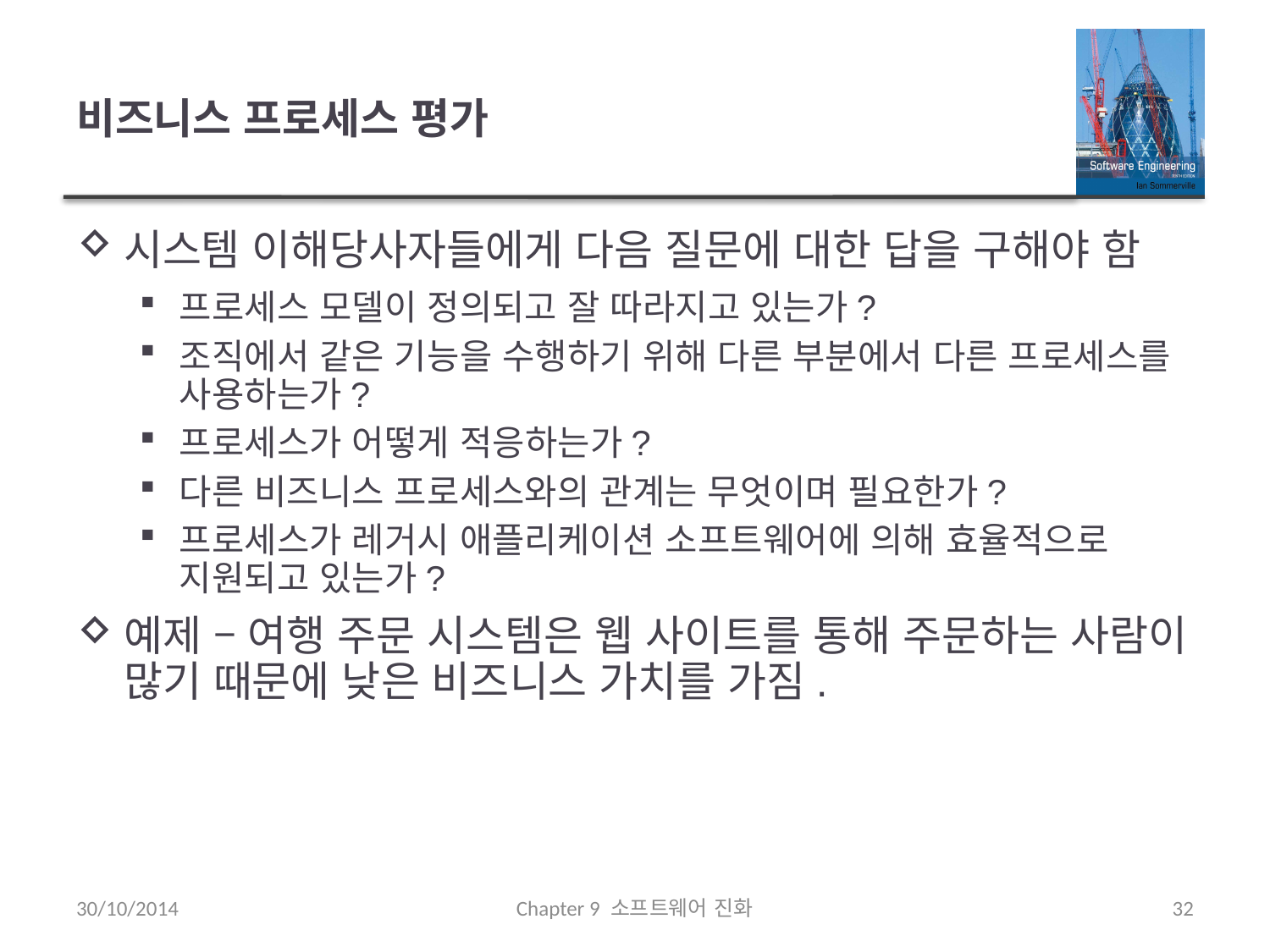

# 비즈니스 프로세스 평가
시스템 이해당사자들에게 다음 질문에 대한 답을 구해야 함
프로세스 모델이 정의되고 잘 따라지고 있는가?
조직에서 같은 기능을 수행하기 위해 다른 부분에서 다른 프로세스를 사용하는가?
프로세스가 어떻게 적응하는가?
다른 비즈니스 프로세스와의 관계는 무엇이며 필요한가?
프로세스가 레거시 애플리케이션 소프트웨어에 의해 효율적으로 지원되고 있는가?
예제 – 여행 주문 시스템은 웹 사이트를 통해 주문하는 사람이 많기 때문에 낮은 비즈니스 가치를 가짐.
30/10/2014
Chapter 9 소프트웨어 진화
32